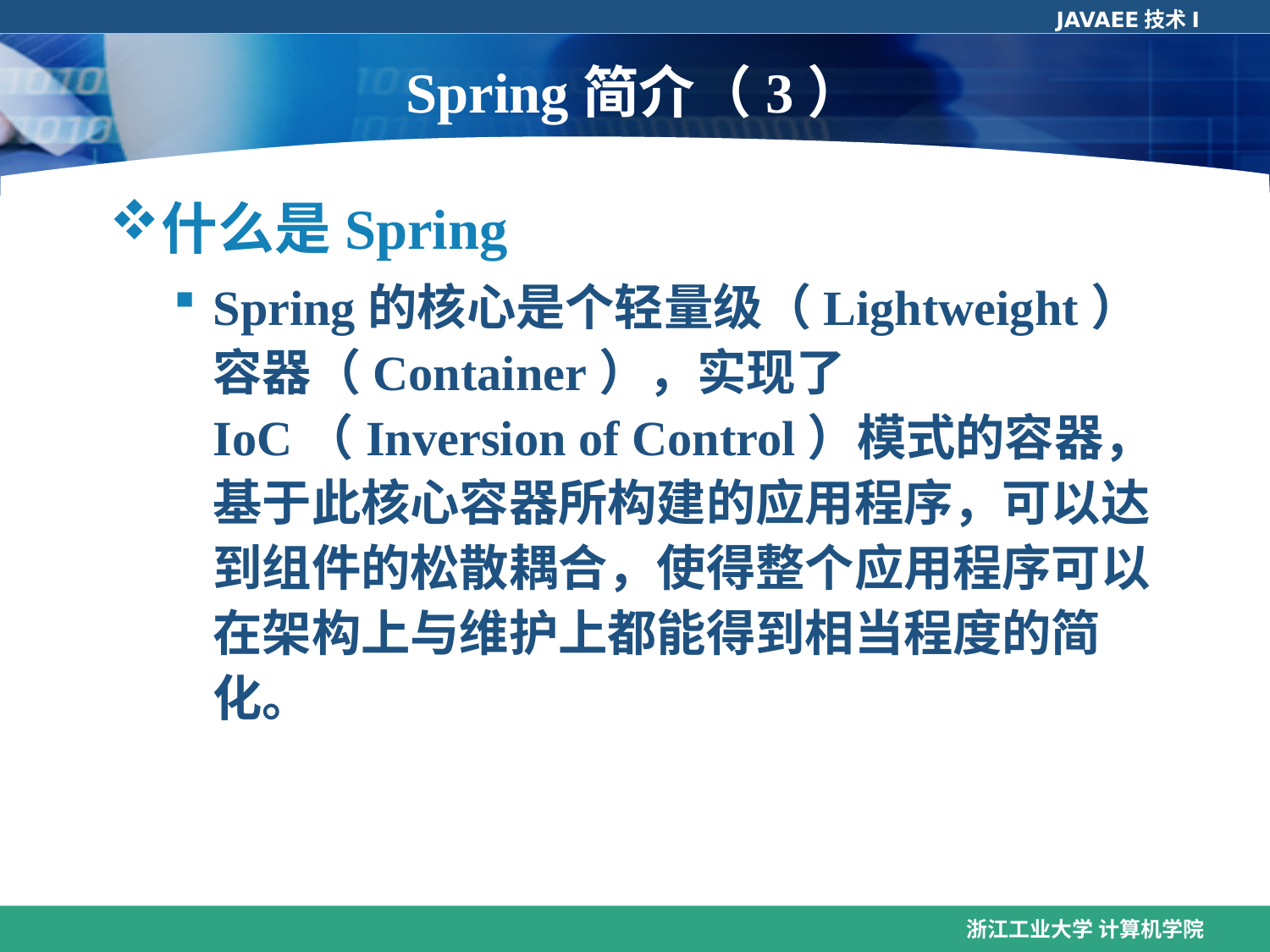

# Spring简介（3）
什么是Spring
Spring的核心是个轻量级（Lightweight）容器（Container），实现了IoC（Inversion of Control）模式的容器，基于此核心容器所构建的应用程序，可以达到组件的松散耦合，使得整个应用程序可以在架构上与维护上都能得到相当程度的简化。